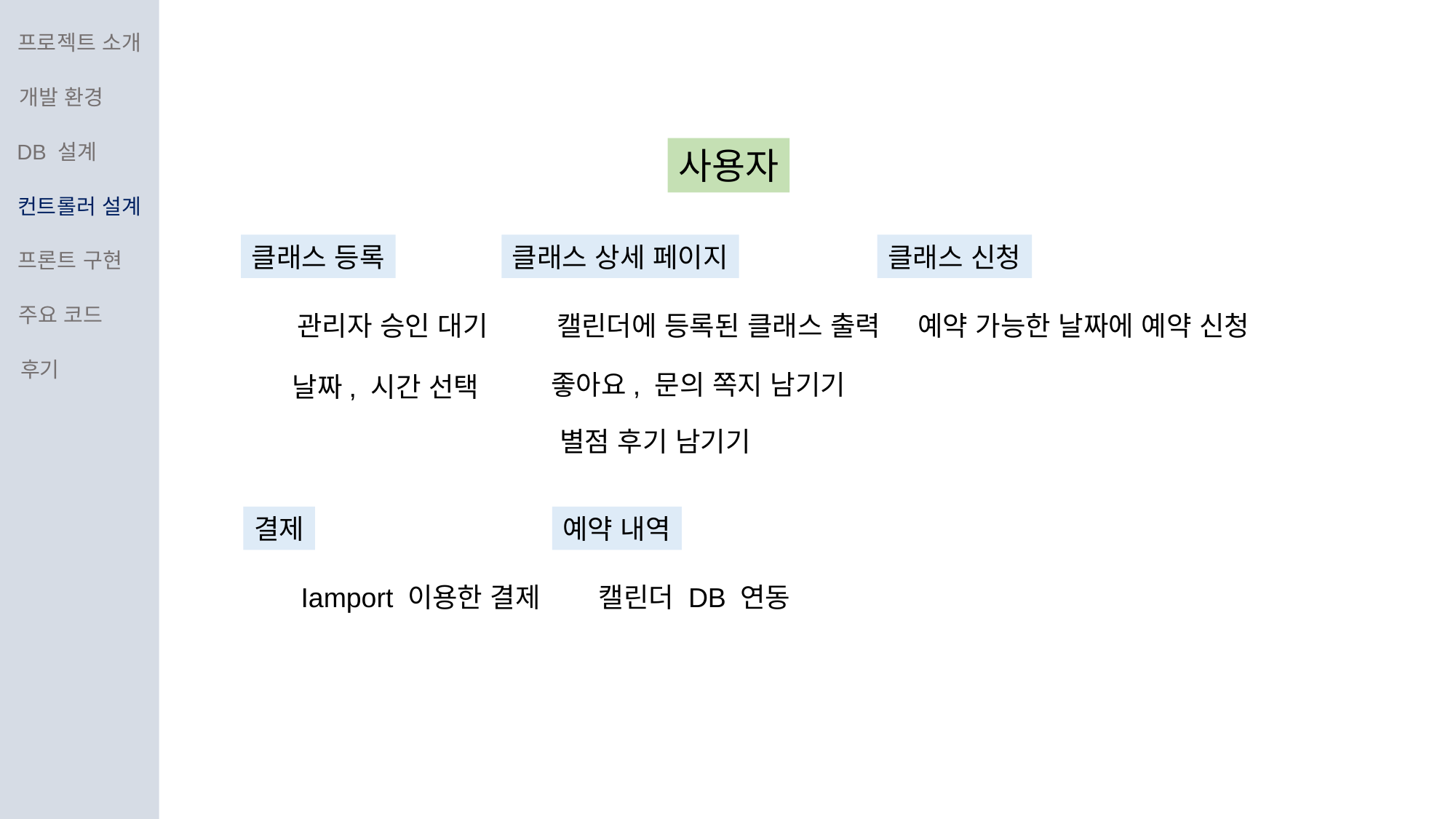

프로젝트 소개
개발 환경
DB 설계
컨트롤러 설계
프론트 구현
주요 코드
후기
사용자
클래스 등록
클래스 상세 페이지
클래스 신청
관리자 승인 대기
캘린더에 등록된 클래스 출력
예약 가능한 날짜에 예약 신청
좋아요, 문의 쪽지 남기기
날짜, 시간 선택
별점 후기 남기기
결제
예약 내역
Iamport 이용한 결제
캘린더 DB 연동